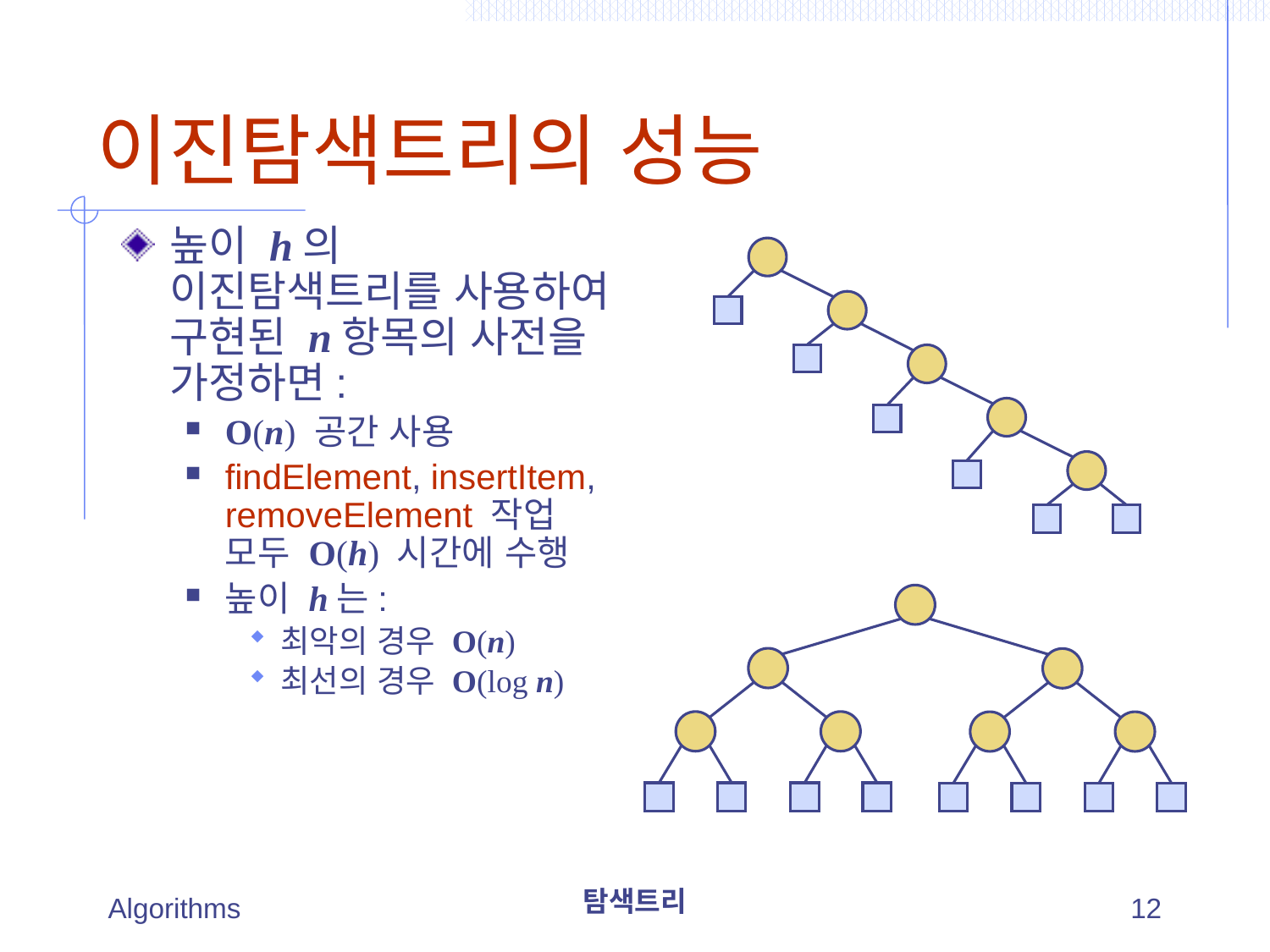

# 이진탐색트리의 성능
높이 h의 이진탐색트리를 사용하여 구현된 n항목의 사전을 가정하면:
O(n) 공간 사용
findElement, insertItem, removeElement 작업 모두 O(h) 시간에 수행
높이 h는:
최악의 경우 O(n)
최선의 경우 O(log n)

Algorithms
탐색트리
12